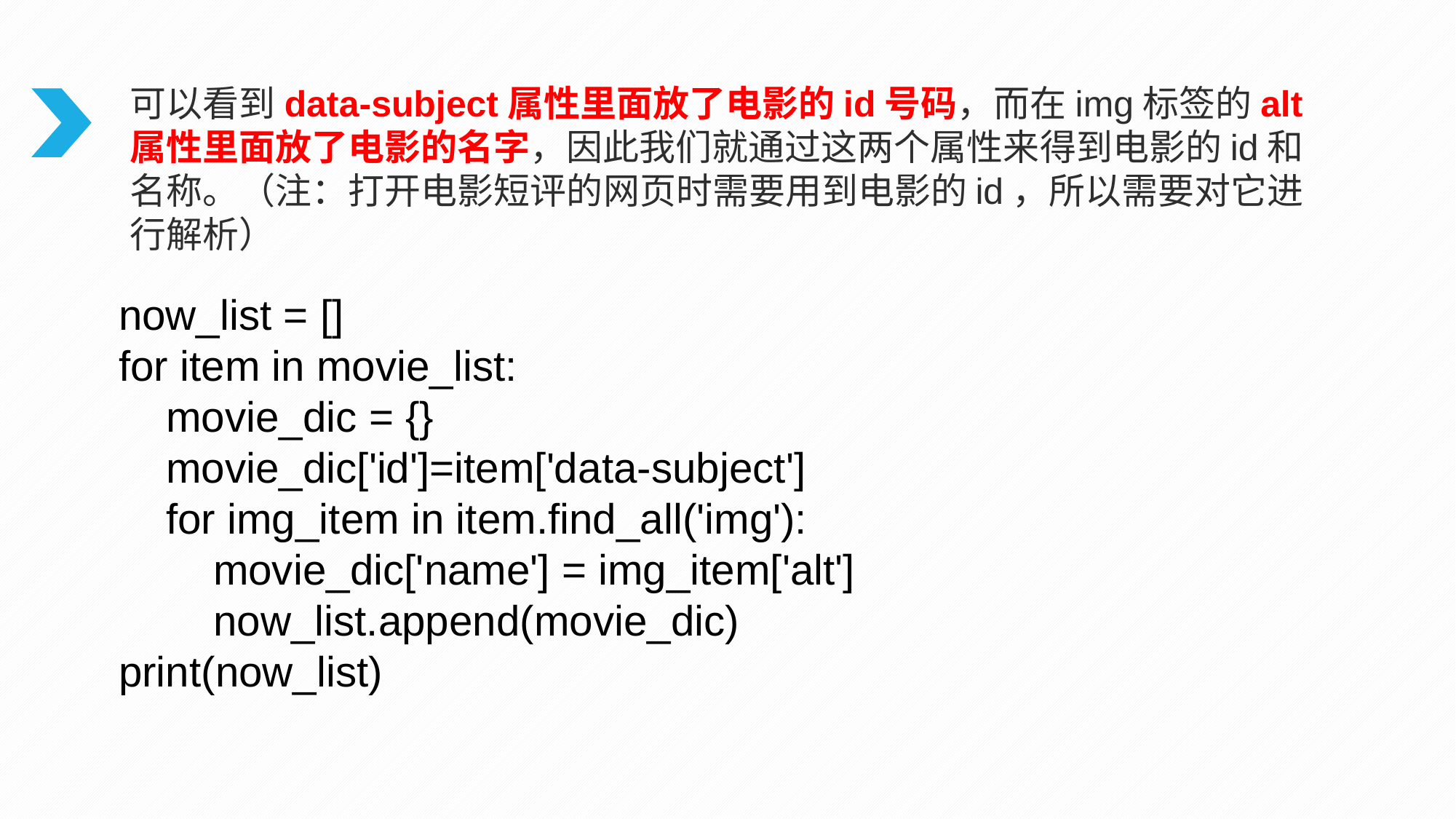

可以看到data-subject属性里面放了电影的id号码，而在img标签的alt属性里面放了电影的名字，因此我们就通过这两个属性来得到电影的id和名称。（注：打开电影短评的网页时需要用到电影的id，所以需要对它进行解析）
now_list = []
for item in movie_list:
    movie_dic = {}
    movie_dic['id']=item['data-subject']
    for img_item in item.find_all('img'):
        movie_dic['name'] = img_item['alt']
        now_list.append(movie_dic)
print(now_list)